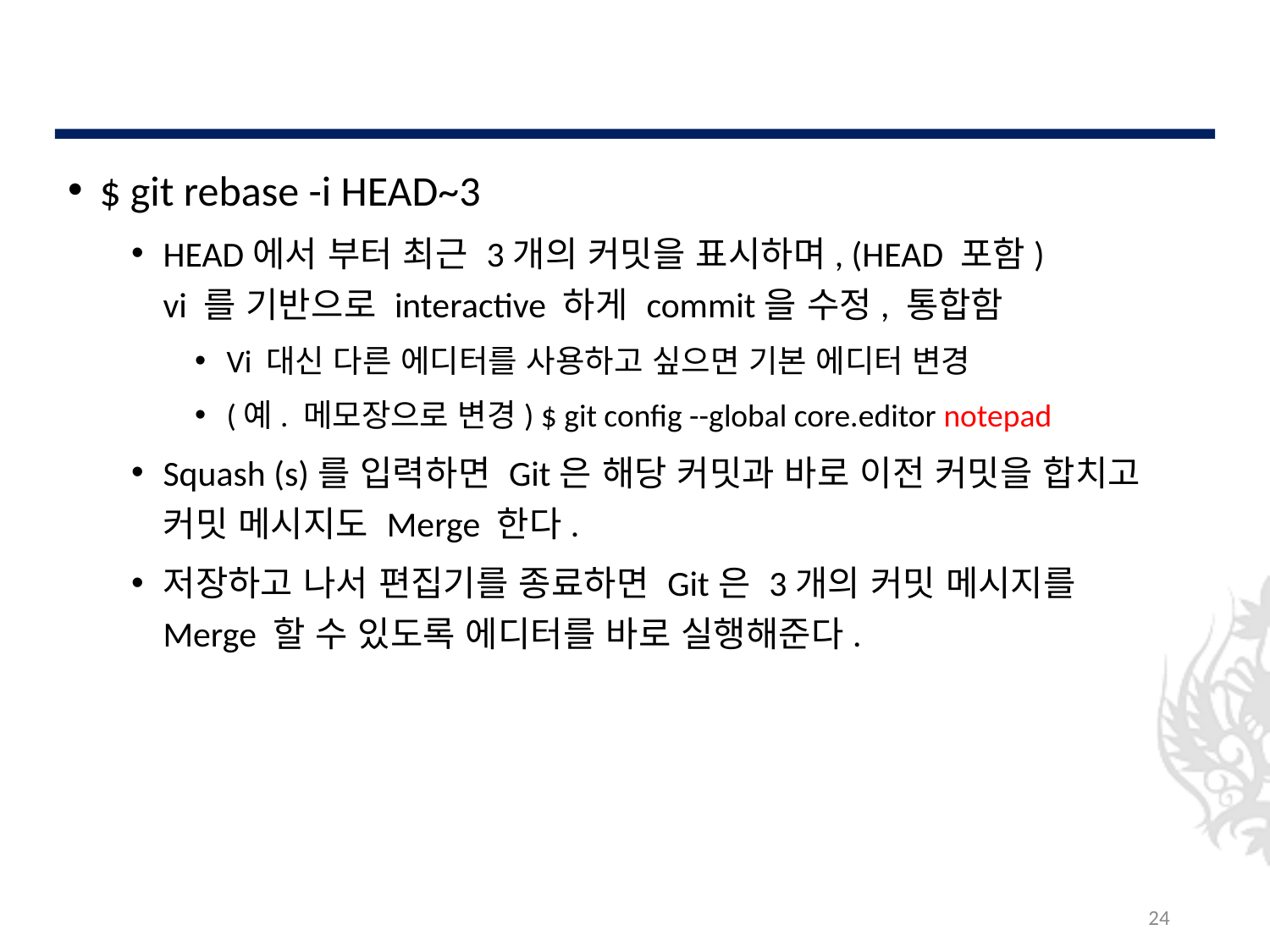

#
$ git rebase -i HEAD~3
HEAD에서 부터 최근 3개의 커밋을 표시하며, (HEAD 포함)
vi 를 기반으로 interactive 하게 commit을 수정, 통합함
Vi 대신 다른 에디터를 사용하고 싶으면 기본 에디터 변경
(예. 메모장으로 변경) $ git config --global core.editor notepad
Squash (s)를 입력하면 Git은 해당 커밋과 바로 이전 커밋을 합치고
커밋 메시지도 Merge 한다.
저장하고 나서 편집기를 종료하면 Git은 3개의 커밋 메시지를
Merge 할 수 있도록 에디터를 바로 실행해준다.

24